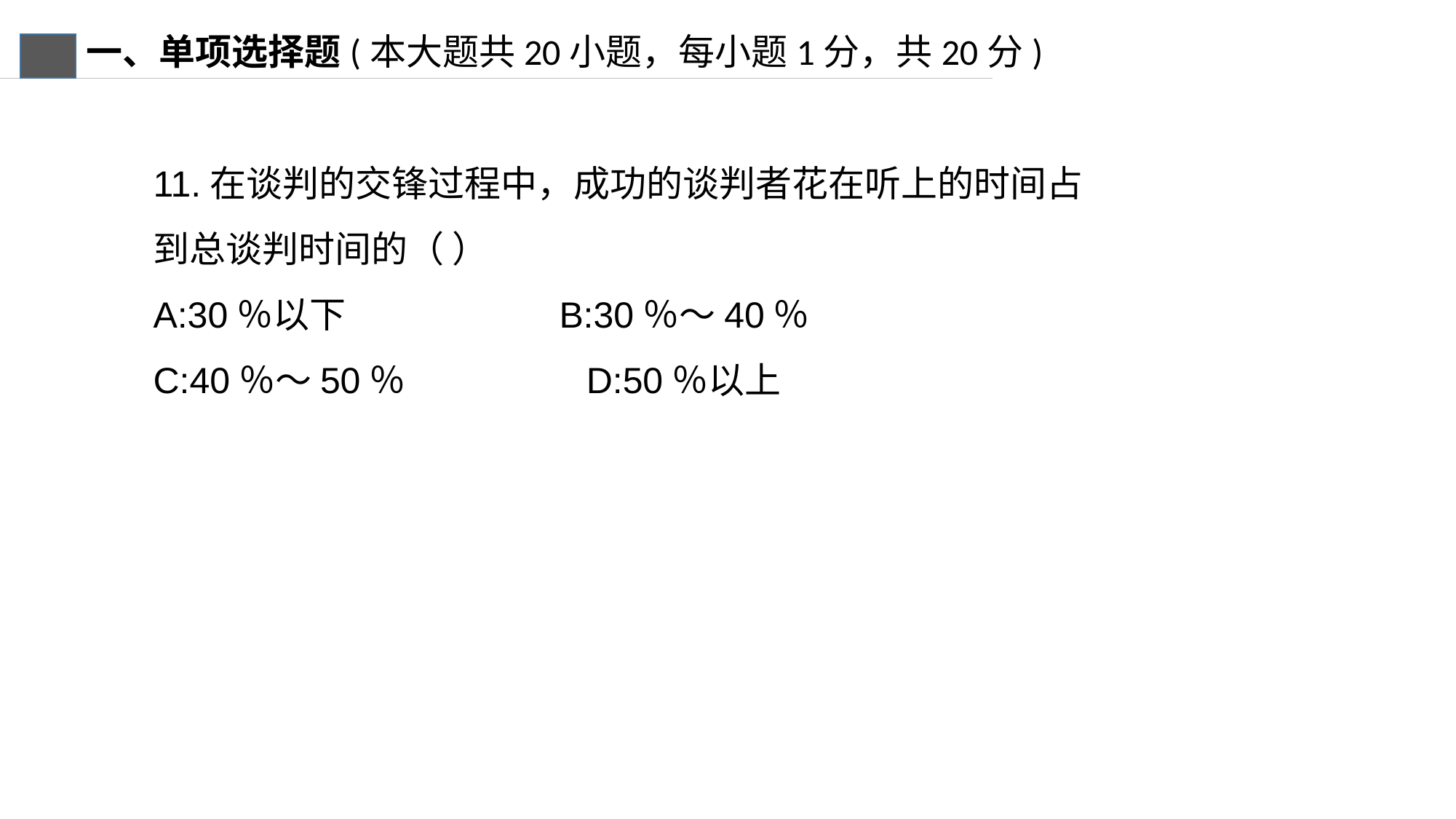

一、单项选择题(本大题共20小题，每小题1分，共20分)

11.在谈判的交锋过程中，成功的谈判者花在听上的时间占到总谈判时间的（ ）
A:30％以下                         B:30％～40％
C:40％～50％                     D:50％以上